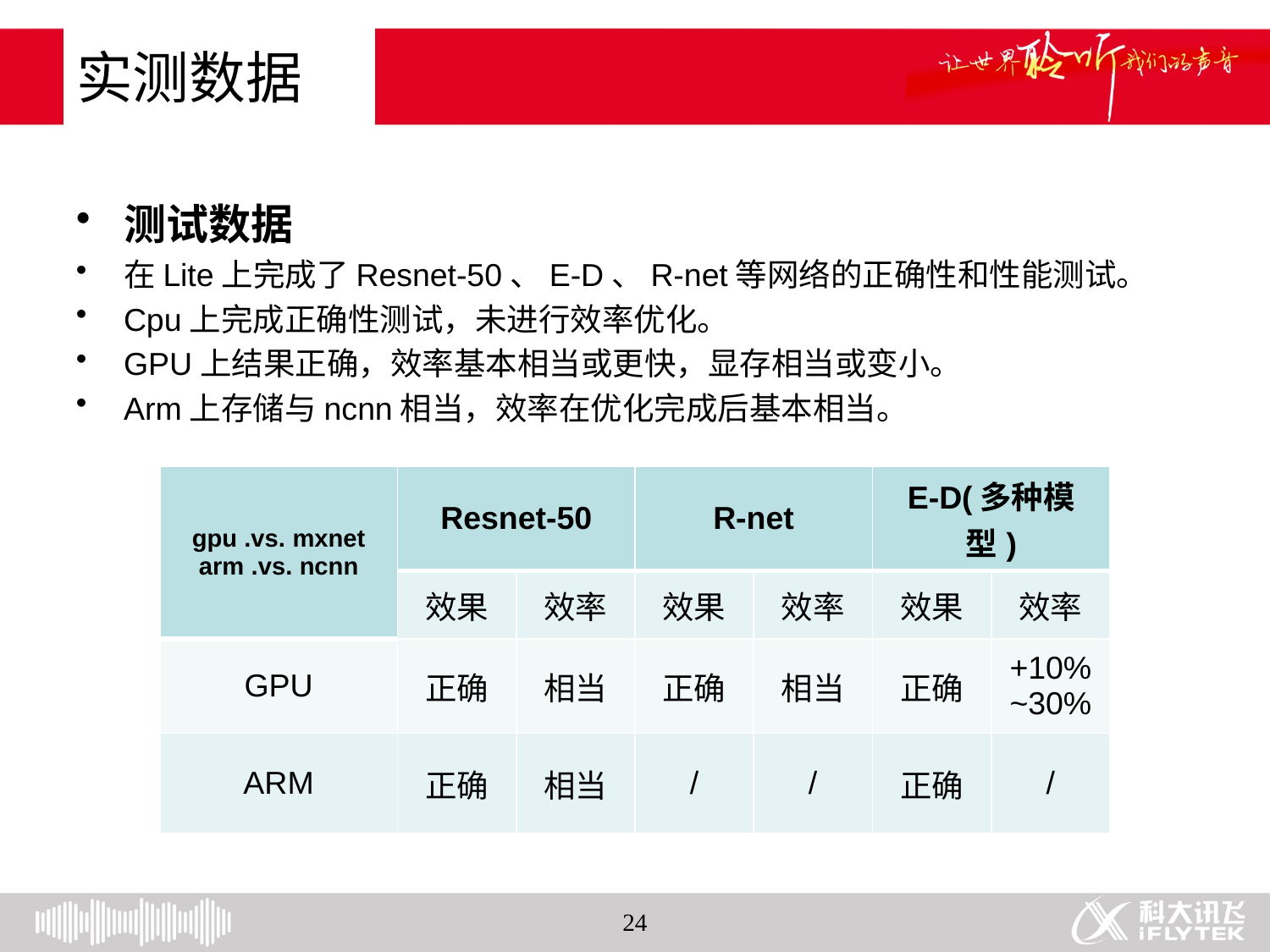

# 实测数据
测试数据
在Lite上完成了Resnet-50、E-D、R-net等网络的正确性和性能测试。
Cpu上完成正确性测试，未进行效率优化。
GPU上结果正确，效率基本相当或更快，显存相当或变小。
Arm上存储与ncnn相当，效率在优化完成后基本相当。
| gpu .vs. mxnet arm .vs. ncnn | Resnet-50 |  | R-net |  | E-D(多种模型) |  |
| --- | --- | --- | --- | --- | --- | --- |
|  | 效果 | 效率 | 效果 | 效率 | 效果 | 效率 |
| GPU | 正确 | 相当 | 正确 | 相当 | 正确 | +10%~30% |
| ARM | 正确 | 相当 | / | / | 正确 | / |
24